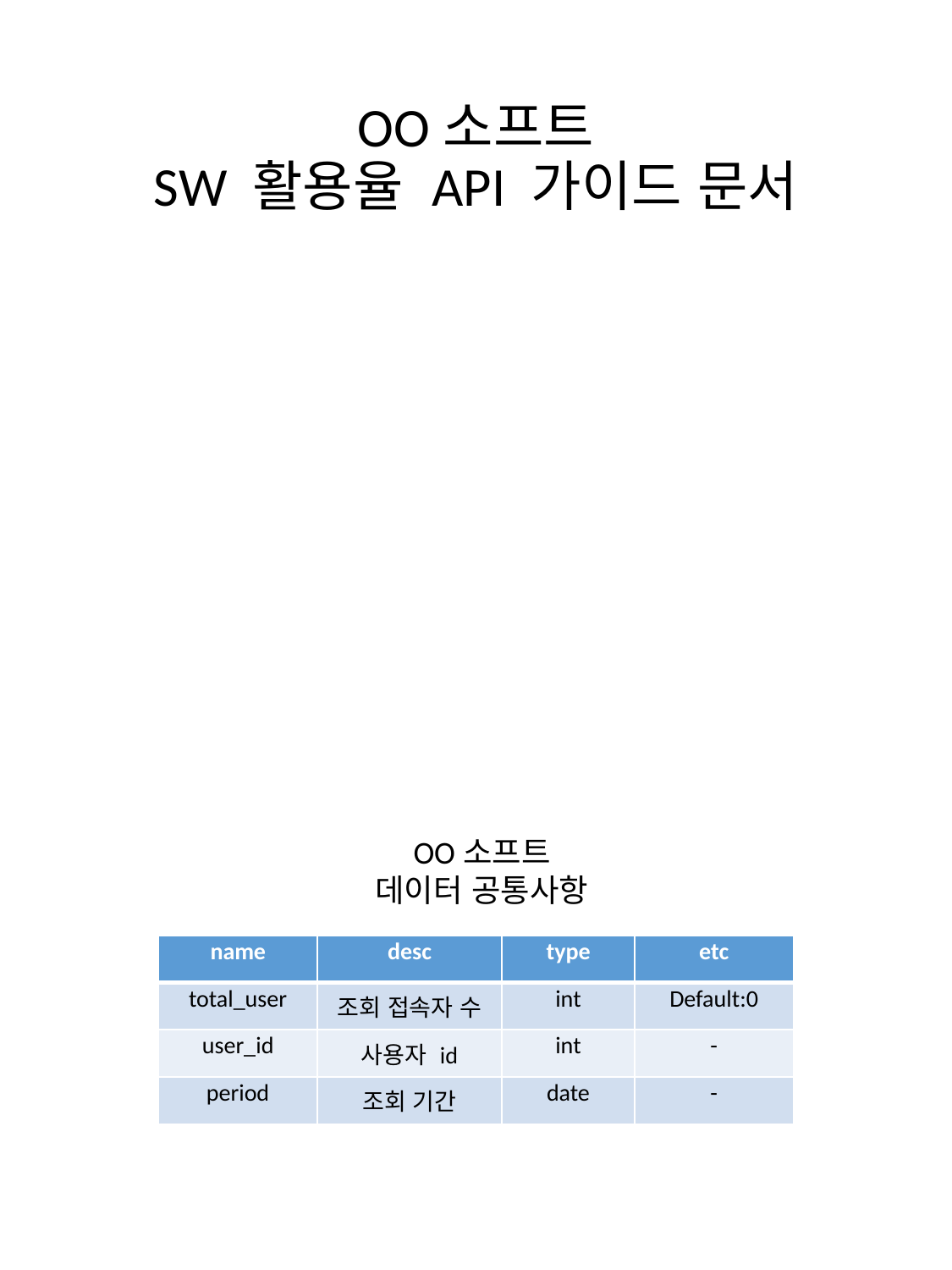

OO소프트
SW 활용율 API 가이드 문서
OO소프트
데이터 공통사항
| name | desc | type | etc |
| --- | --- | --- | --- |
| total\_user | 조회 접속자 수 | int | Default:0 |
| user\_id | 사용자 id | int | - |
| period | 조회 기간 | date | - |